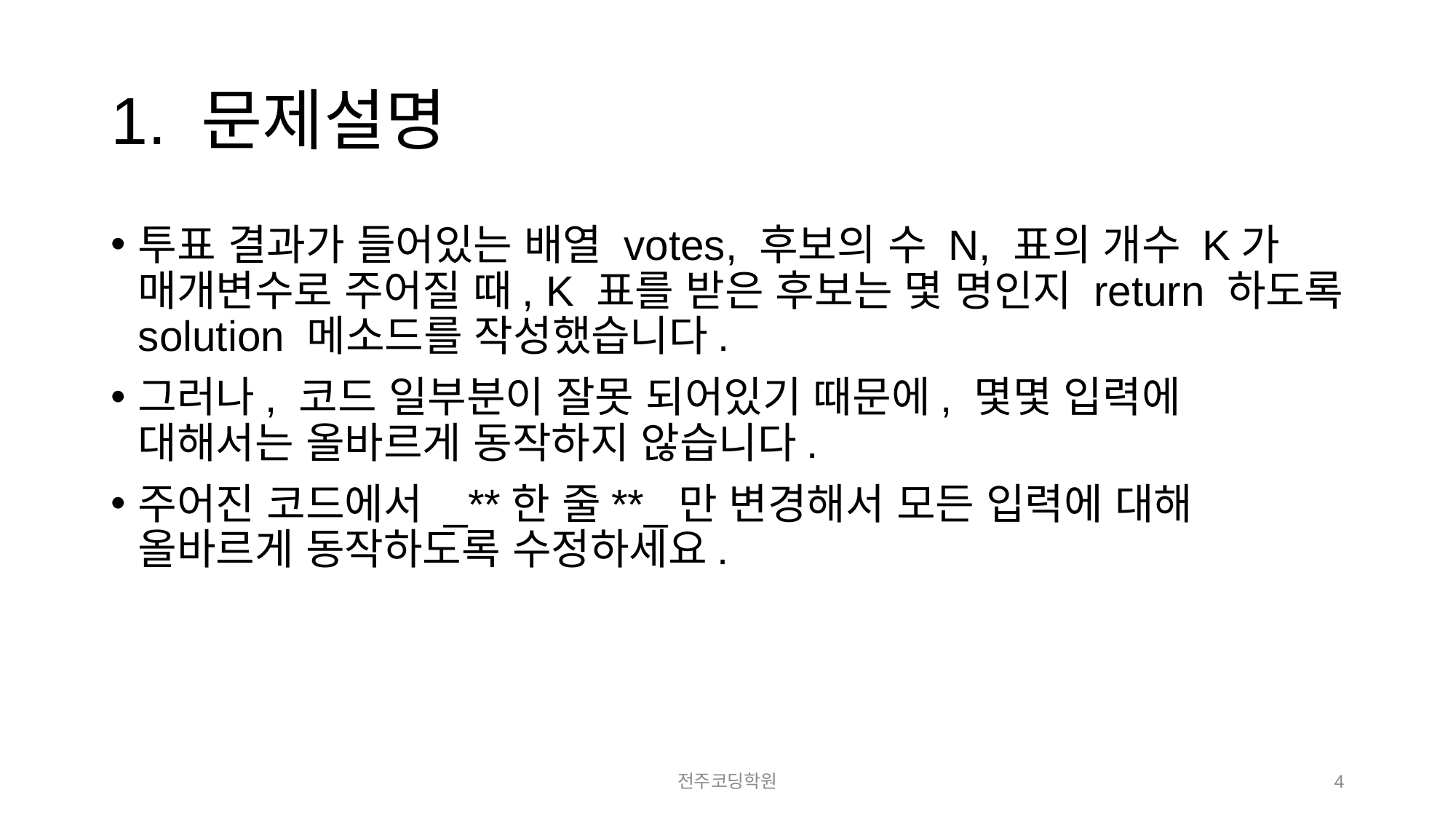

# 1. 문제설명
투표 결과가 들어있는 배열 votes, 후보의 수 N, 표의 개수 K가 매개변수로 주어질 때, K 표를 받은 후보는 몇 명인지 return 하도록 solution 메소드를 작성했습니다.
그러나, 코드 일부분이 잘못 되어있기 때문에, 몇몇 입력에 대해서는 올바르게 동작하지 않습니다.
주어진 코드에서 _**한 줄**_만 변경해서 모든 입력에 대해 올바르게 동작하도록 수정하세요.
전주코딩학원
4